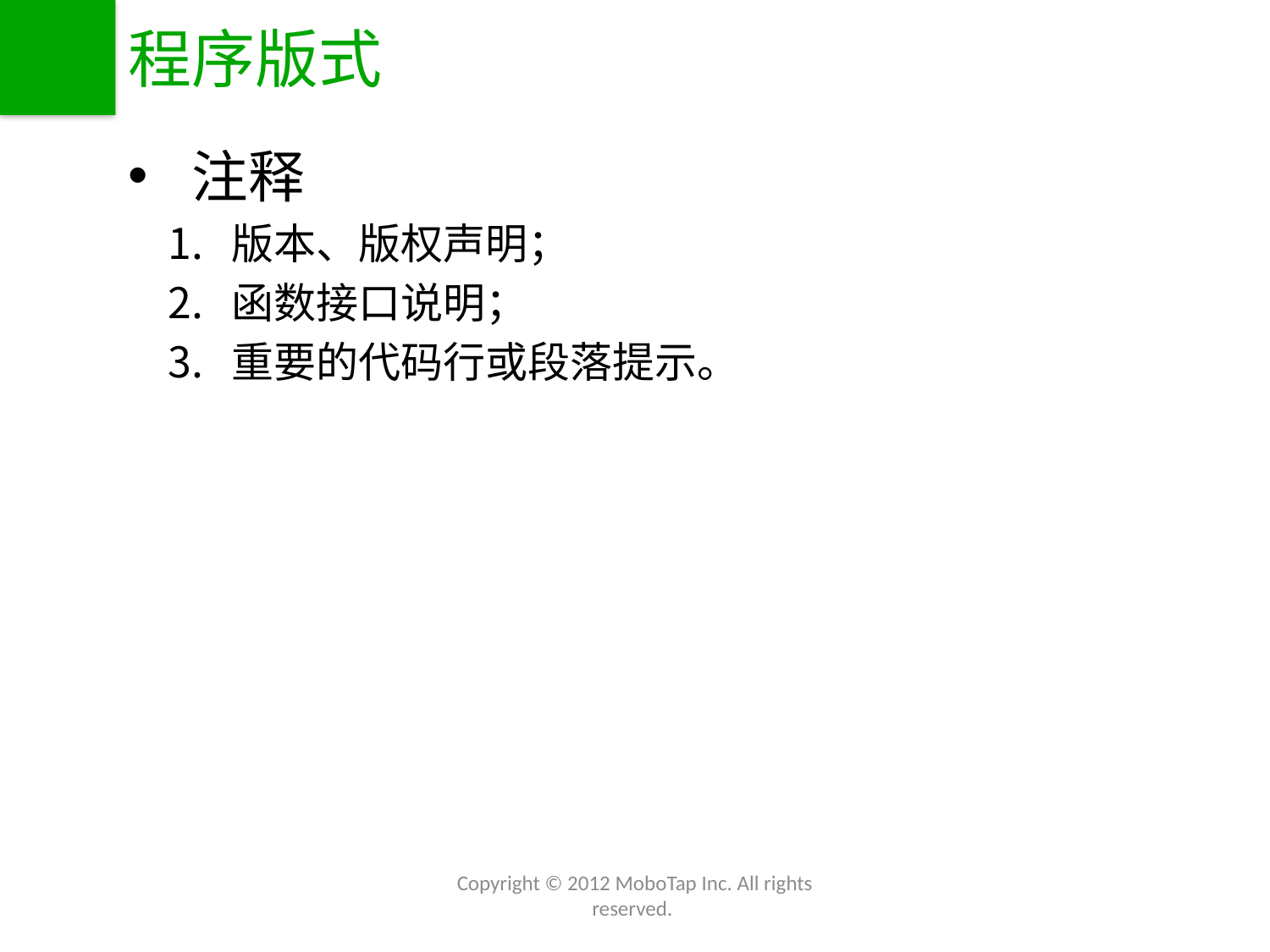

# 程序版式
注释
版本、版权声明；
函数接口说明；
重要的代码行或段落提示。
Copyright © 2012 MoboTap Inc. All rights reserved.